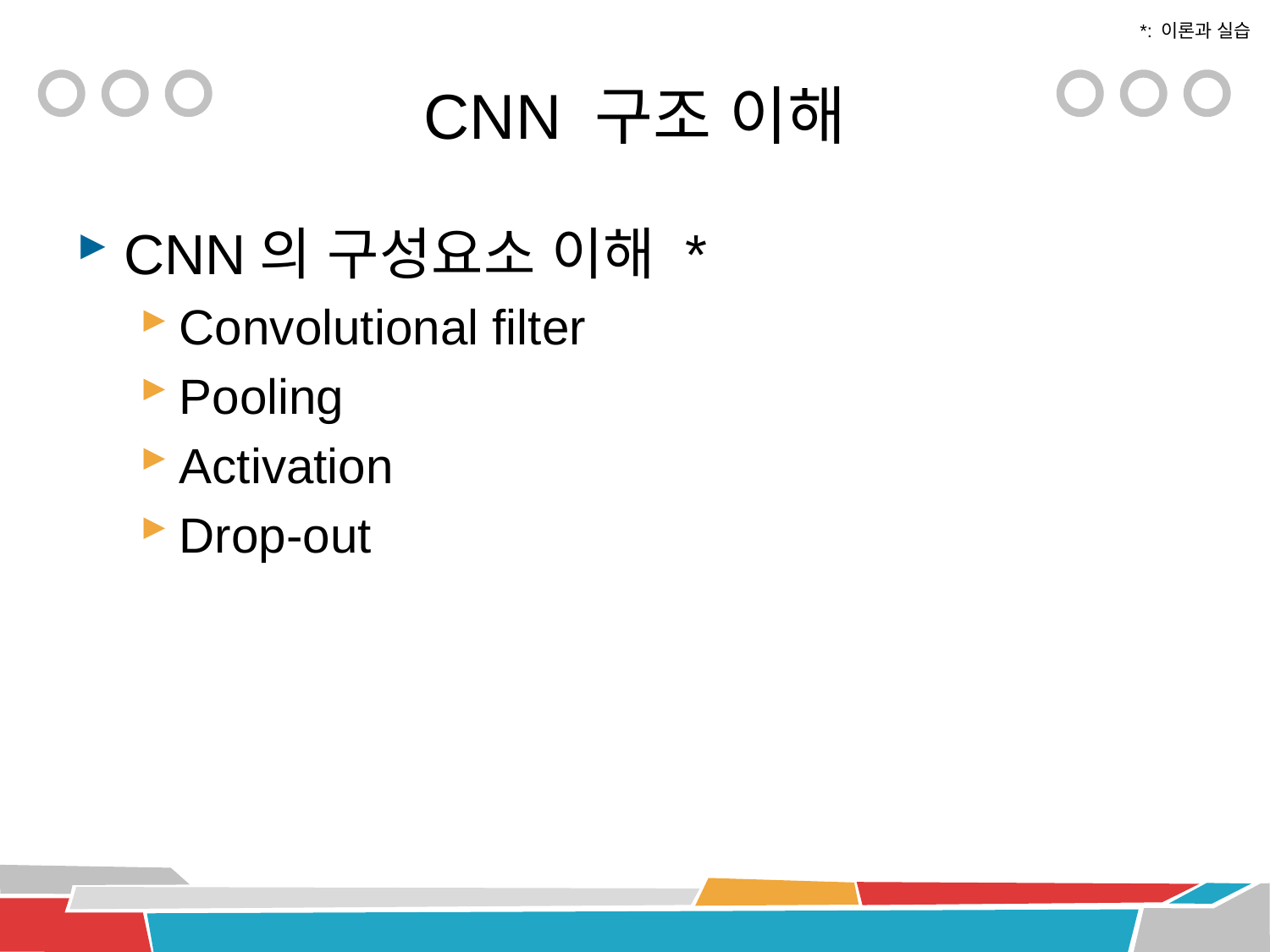

*: 이론과 실습
# CNN 구조 이해
CNN의 구성요소 이해 *
Convolutional filter
Pooling
Activation
Drop-out